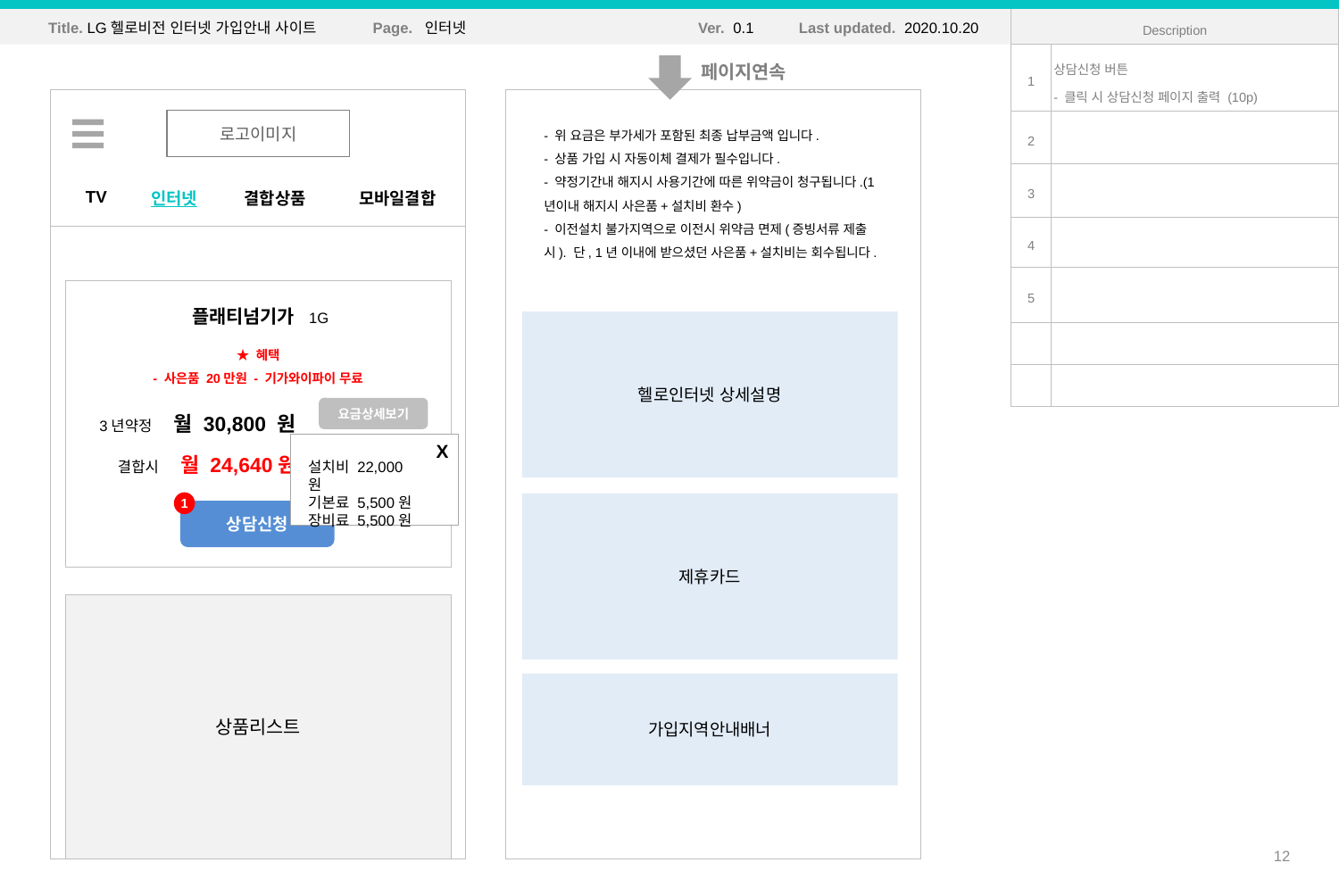

Title. LG헬로비전 인터넷 가입안내 사이트
Page.  인터넷
Ver.  0.1
Last updated.  2020.10.20

| Description |  |
| --- | --- |
| 1 | 상담신청 버튼 - 클릭 시 상담신청 페이지 출력 (10p) |
| 2 |  |
| 3 |  |
| 4 |  |
| 5 |  |
|  |  |
|  |  |
페이지연속

로고이미지

TV
인터넷
결합상품
모바일결합

- 위 요금은 부가세가 포함된 최종 납부금액 입니다.
- 상품 가입 시 자동이체 결제가 필수입니다.
- 약정기간내 해지시 사용기간에 따른 위약금이 청구됩니다.(1년이내 해지시 사은품+설치비 환수)
- 이전설치 불가지역으로 이전시 위약금 면제(증빙서류 제출시). 단, 1년 이내에 받으셨던 사은품+설치비는 회수됩니다.

플래티넘기가  1G
★ 혜택
- 사은품 20만원 - 기가와이파이 무료
3년약정     월 30,800 원
요금상세보기
결합시     월 24,640원
헬로인터넷 상세설명
X

설치비 22,000원
기본료 5,500원
장비료 5,500원
1
제휴카드
상담신청
상품리스트
가입지역안내배너
12